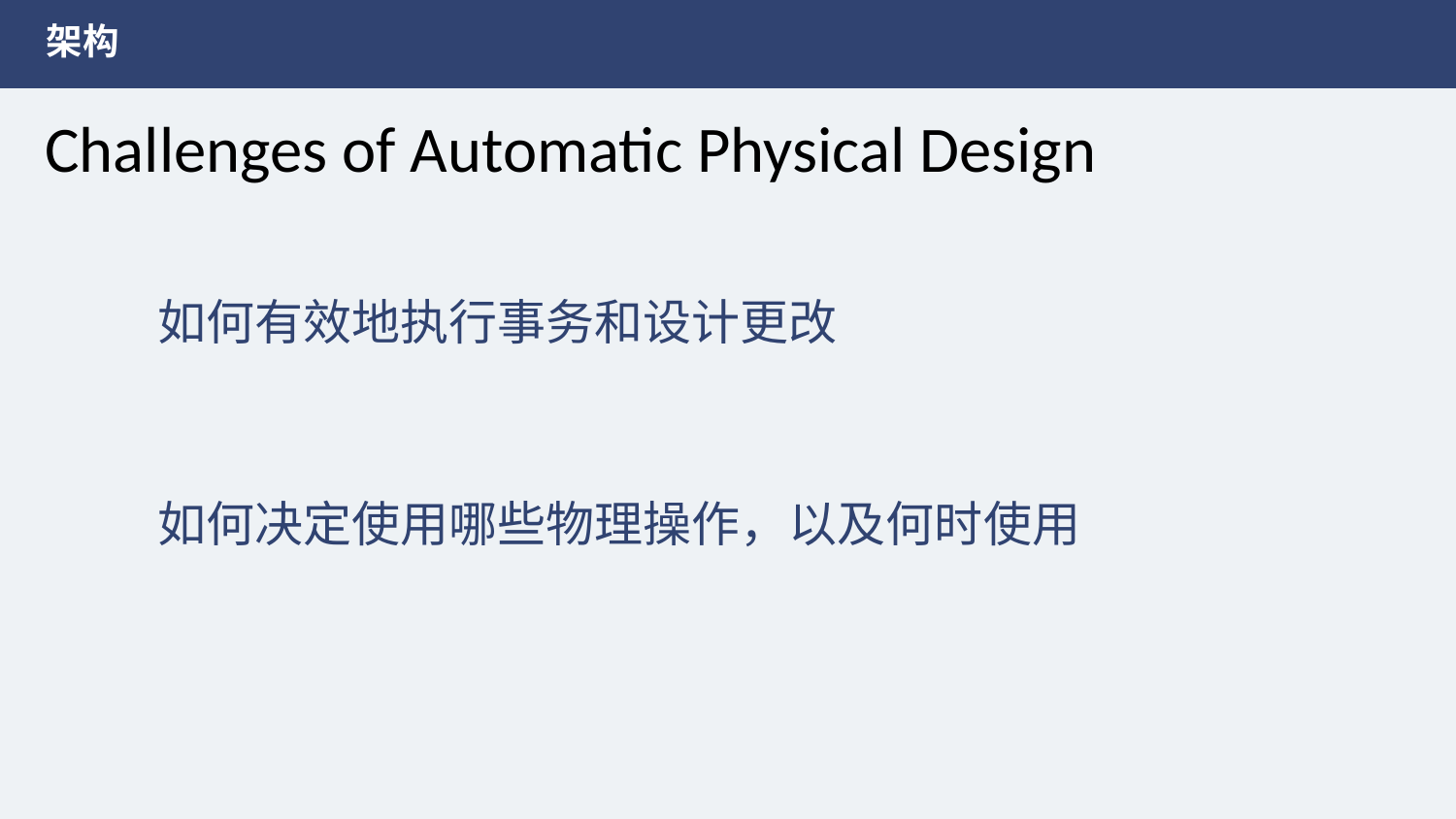

架构
Challenges of Automatic Physical Design
如何有效地执行事务和设计更改
如何决定使用哪些物理操作，以及何时使用